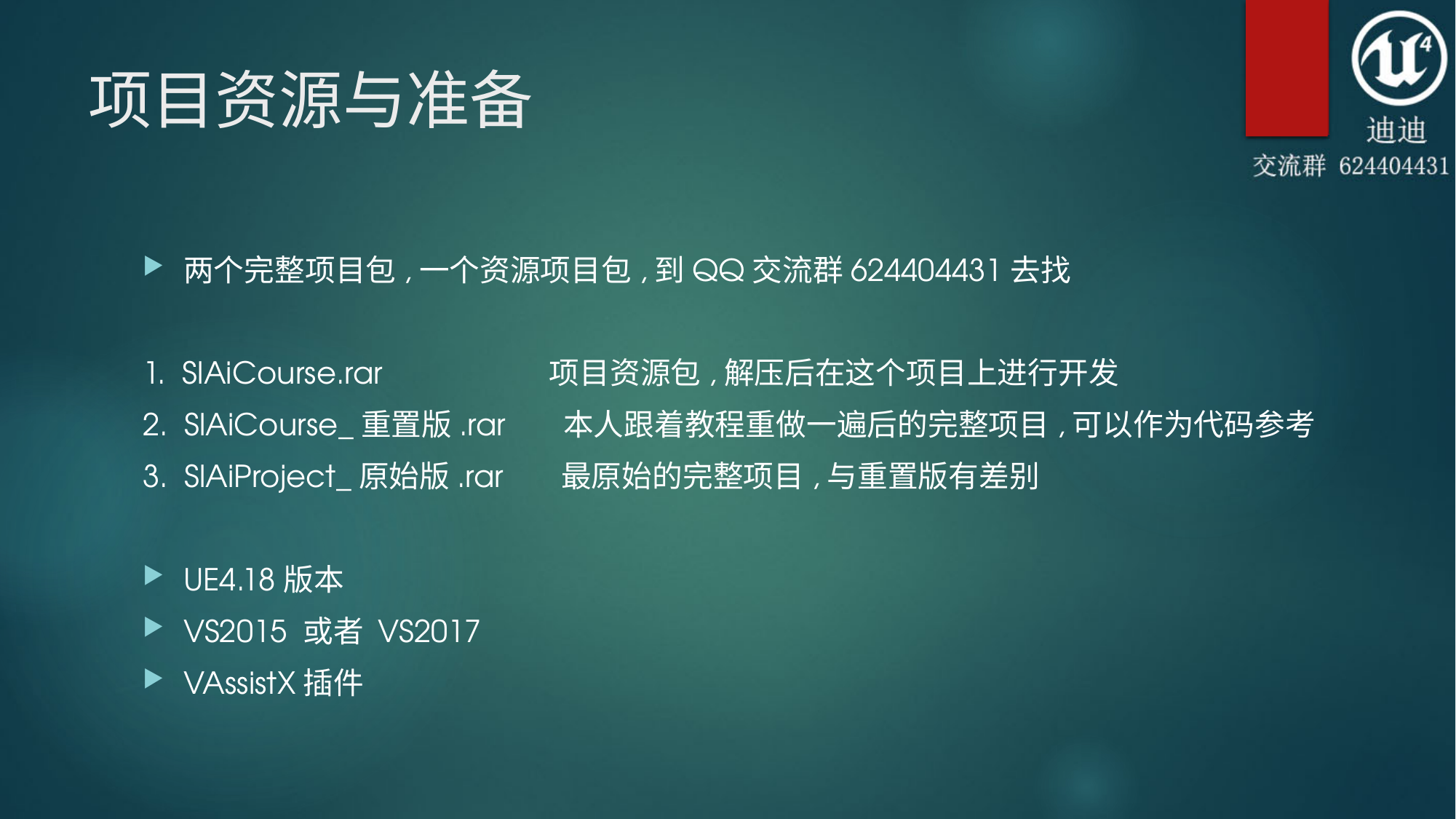

# 项目资源与准备
两个完整项目包,一个资源项目包,到QQ交流群624404431去找

1.  SlAiCourse.rar                   项目资源包,解压后在这个项目上进行开发
2.  SlAiCourse_重置版.rar      本人跟着教程重做一遍后的完整项目,可以作为代码参考
3.  SlAiProject_原始版.rar      最原始的完整项目,与重置版有差别

UE4.18版本
VS2015 或者 VS2017
VAssistX插件